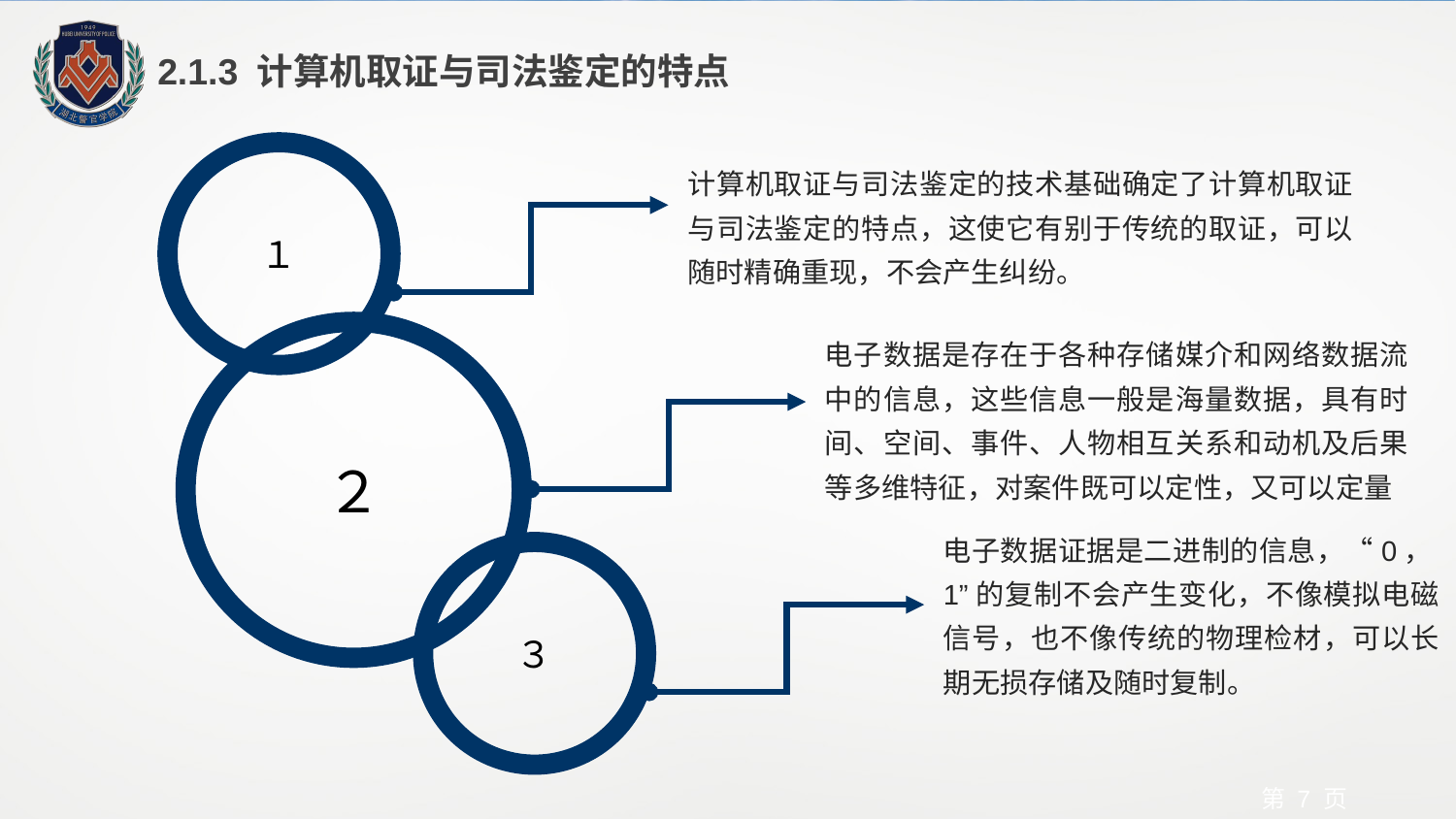

2.1.3 计算机取证与司法鉴定的特点
计算机取证与司法鉴定的技术基础确定了计算机取证与司法鉴定的特点，这使它有别于传统的取证，可以随时精确重现，不会产生纠纷。
１
电子数据是存在于各种存储媒介和网络数据流中的信息，这些信息一般是海量数据，具有时间、空间、事件、人物相互关系和动机及后果等多维特征，对案件既可以定性，又可以定量
２
电子数据证据是二进制的信息，“0，1”的复制不会产生变化，不像模拟电磁信号，也不像传统的物理检材，可以长期无损存储及随时复制。
３